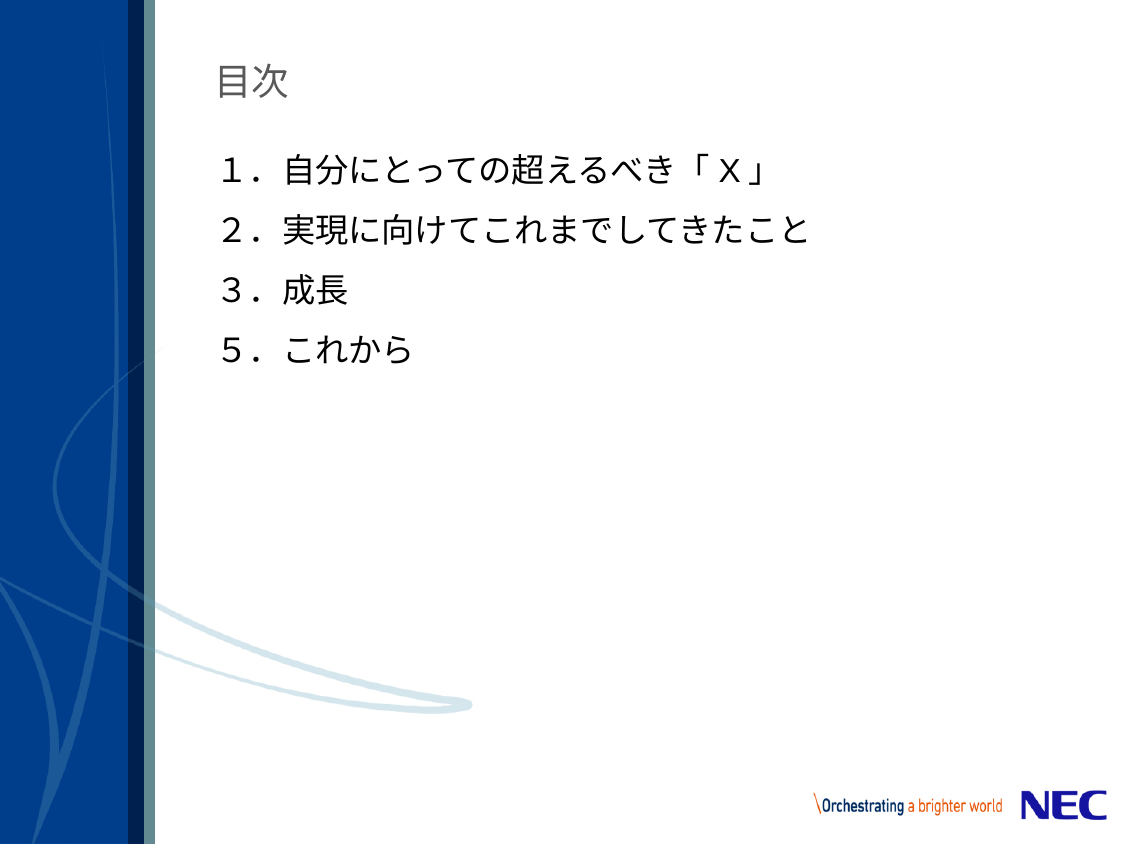

# 目次
１．自分にとっての超えるべき「X」
２．実現に向けてこれまでしてきたこと
３．成長
５．これから